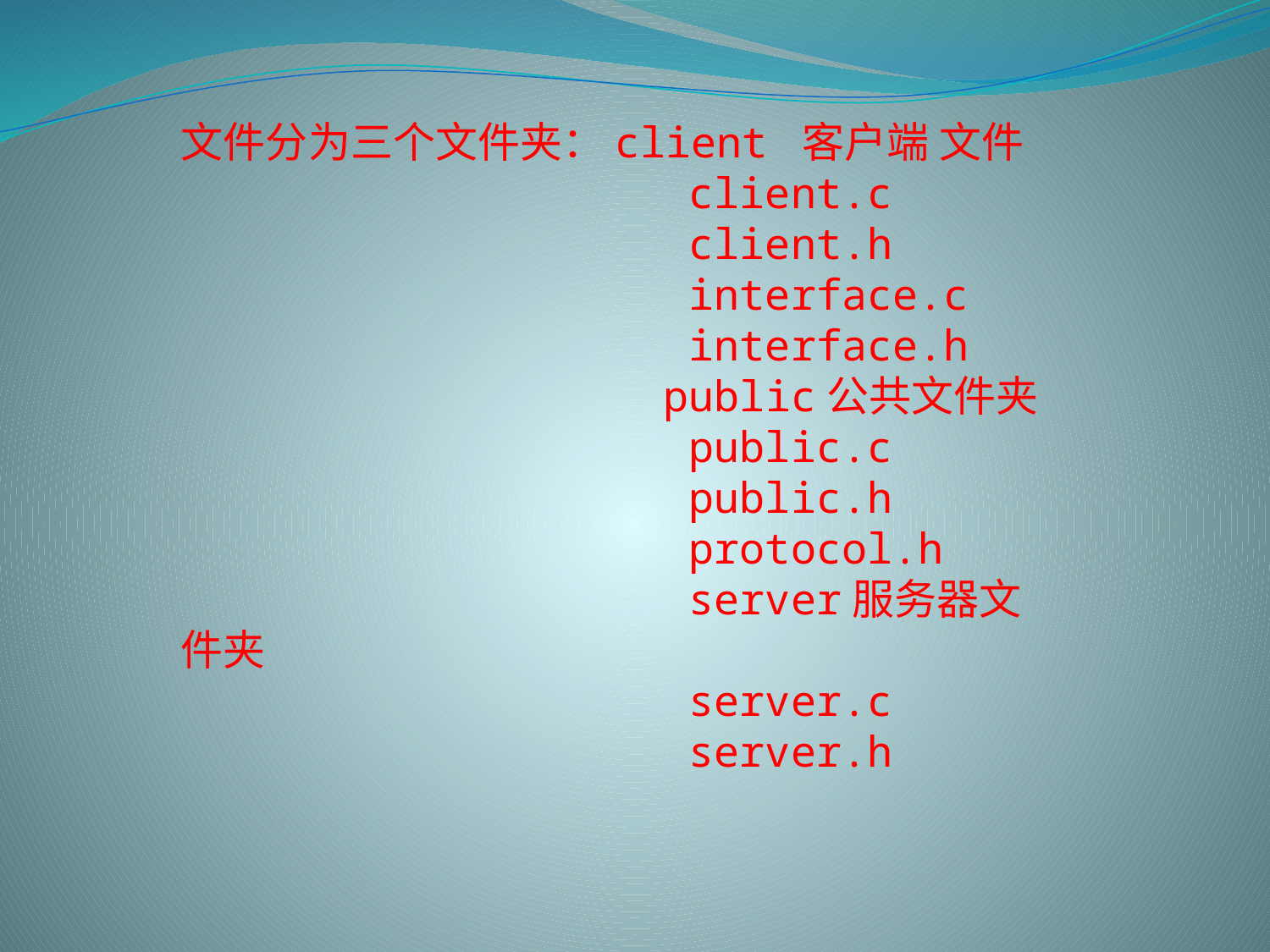

文件分为三个文件夹：client 客户端 文件
				client.c
				client.h
				interface.c
				interface.h
		         public公共文件夹
				public.c
				public.h
				protocol.h
		          server服务器文件夹
				server.c
				server.h
文件分为三个文件夹：client 客户端 文件
				client.c
				client.h
				interface.c
				interface.h
		         public公共文件夹
				public.c
				public.h
				protocol.h
		          server服务器文件夹
				server.c
				server.h